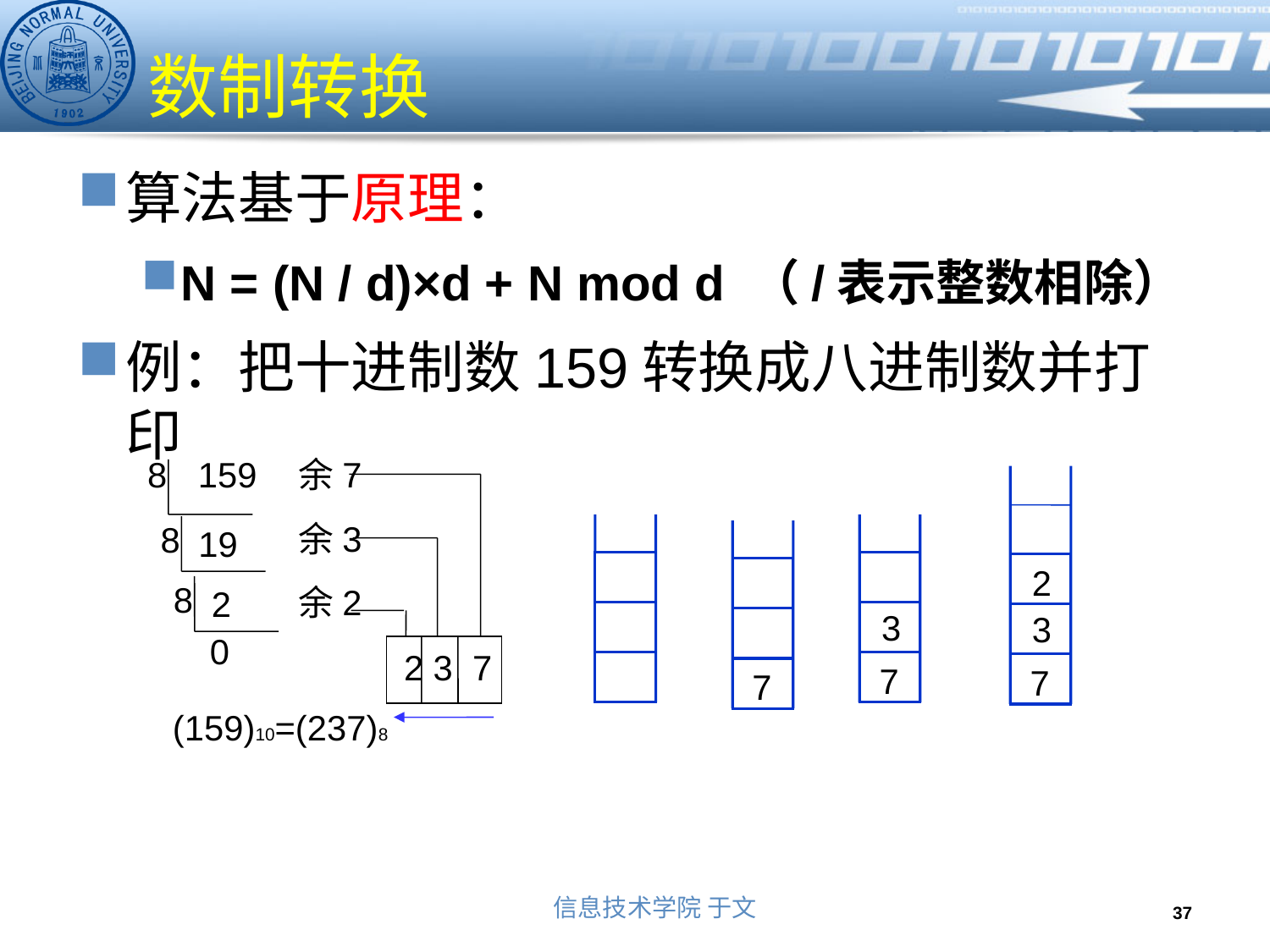

# 数制转换
算法基于原理：
N = (N / d)×d + N mod d （/表示整数相除）
例：把十进制数159转换成八进制数并打印
8
159

余7

余3
8
19

8
2

余2

0

2 3  7

(159)10=(237)8

2
3

7

3
7

7
37